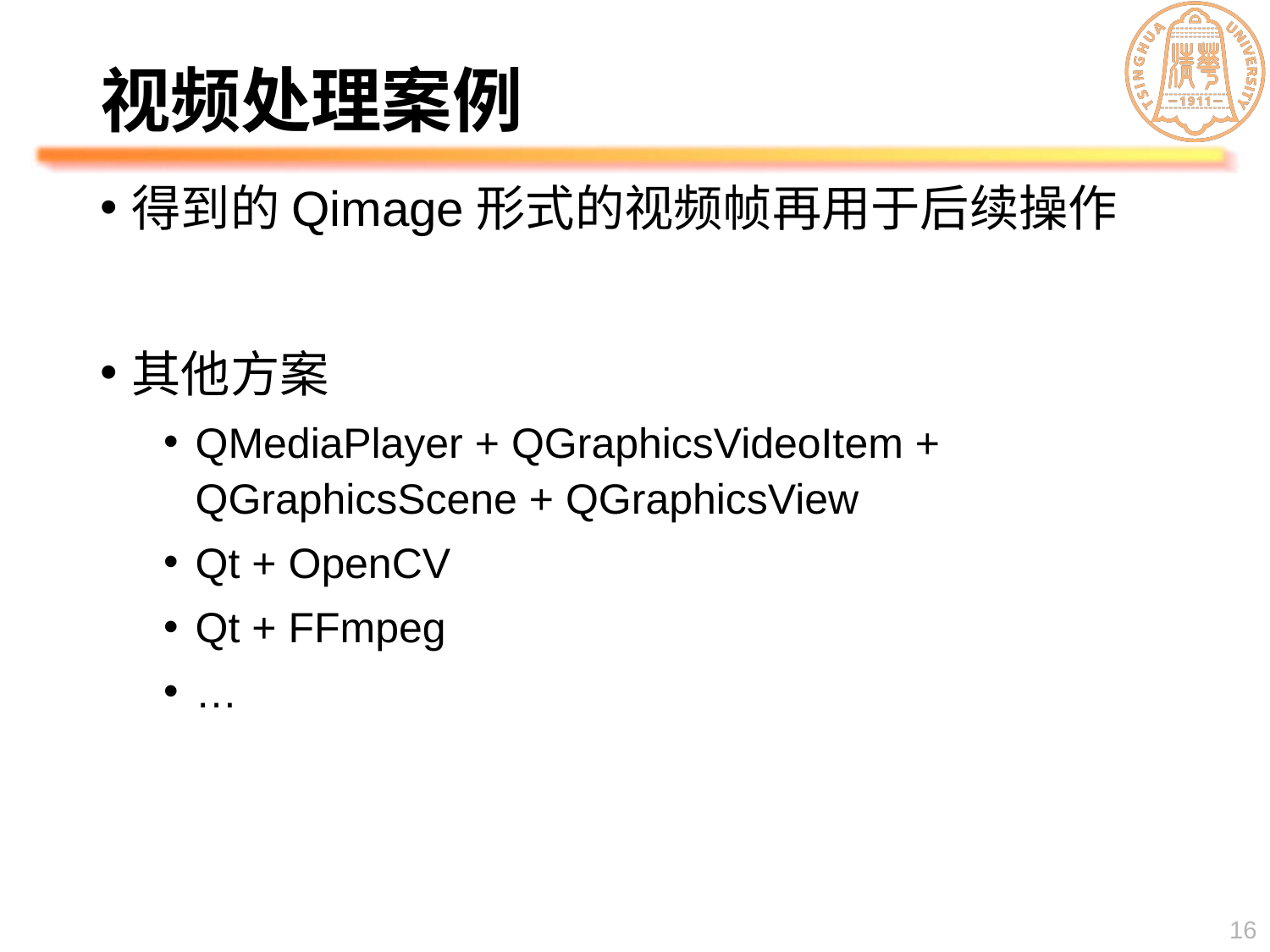

# 视频处理案例
得到的Qimage形式的视频帧再用于后续操作

其他方案
QMediaPlayer + QGraphicsVideoItem + QGraphicsScene + QGraphicsView
Qt + OpenCV
Qt + FFmpeg
…

16